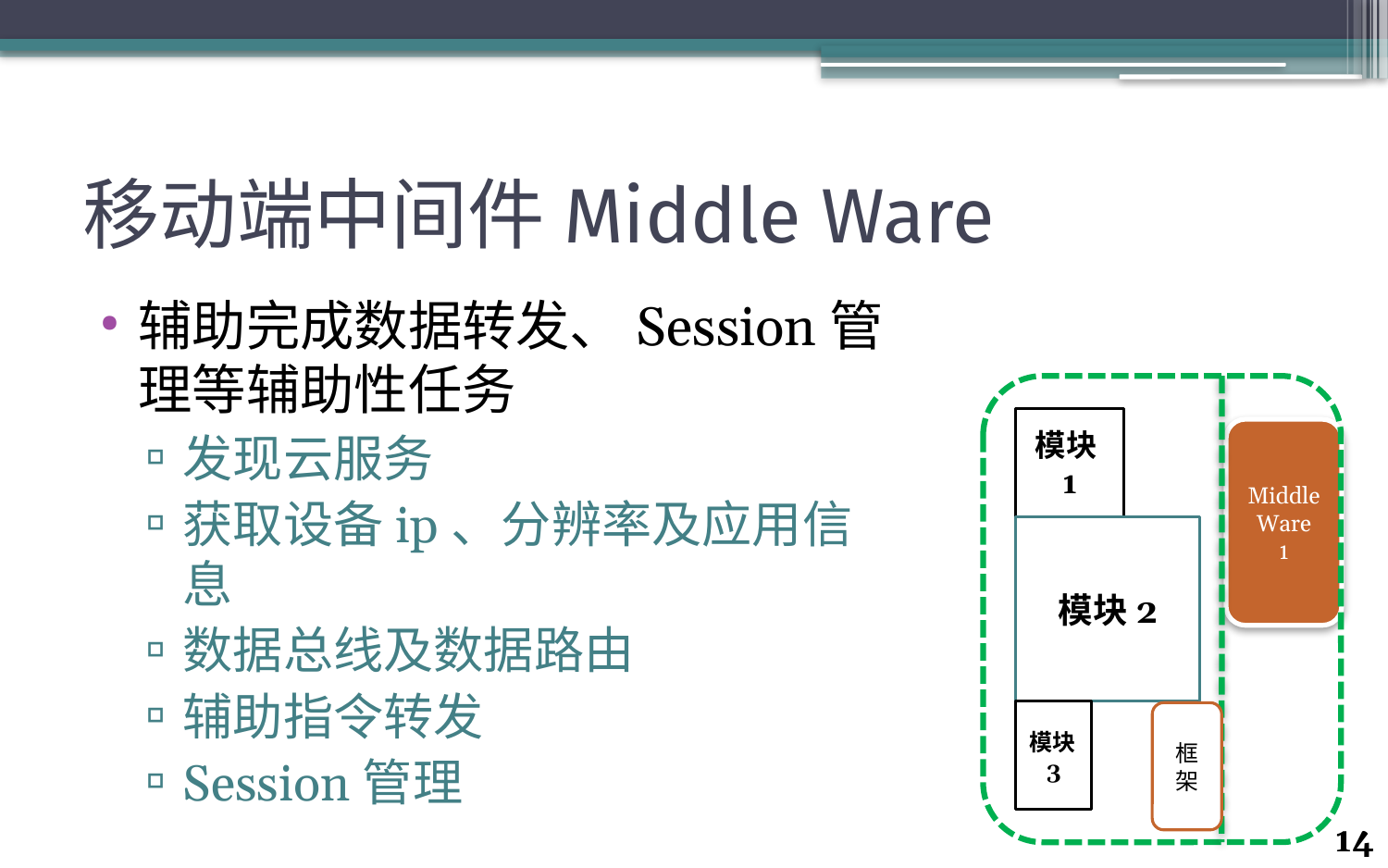

# 移动端中间件Middle Ware
辅助完成数据转发、Session管理等辅助性任务
发现云服务
获取设备ip、分辨率及应用信息
数据总线及数据路由
辅助指令转发
Session管理

模块1
Middle Ware
1
模块2
模块3
框架
14